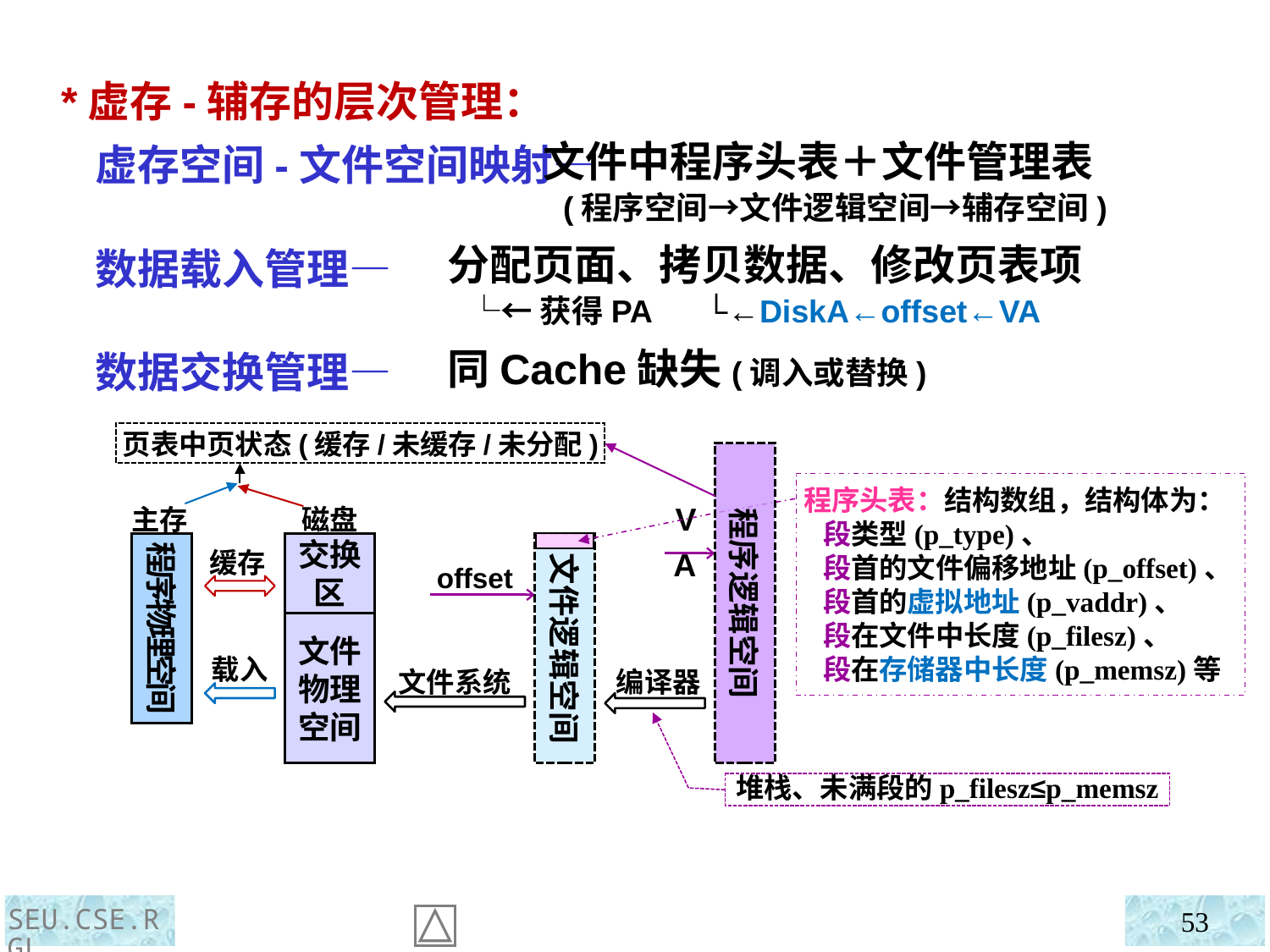

*虚存-辅存的层次管理：
     虚存空间-文件空间映射—

     数据载入管理—

     数据交换管理—
         文件中程序头表＋文件管理表
             (程序空间→文件逻辑空间→辅存空间)
分配页面、拷贝数据、修改页表项
   └←获得PA      └←DiskA←offset←VA
同Cache缺失(调入或替换)
页表中页状态(缓存/未缓存/未分配)
程序逻辑空间
主存
磁盘
程序物理空间
交换区
文件物理空间
程序头表：结构数组，结构体为：
  段类型(p_type)、
  段首的文件偏移地址(p_offset)、
  段首的虚拟地址(p_vaddr)、
  段在文件中长度(p_filesz)、
  段在存储器中长度(p_memsz)等
载入

缓存

VA

文件逻辑空间
offset
文件系统
编译器

堆栈、未满段的p_filesz≤p_memsz
SEU.CSE.RGL
53